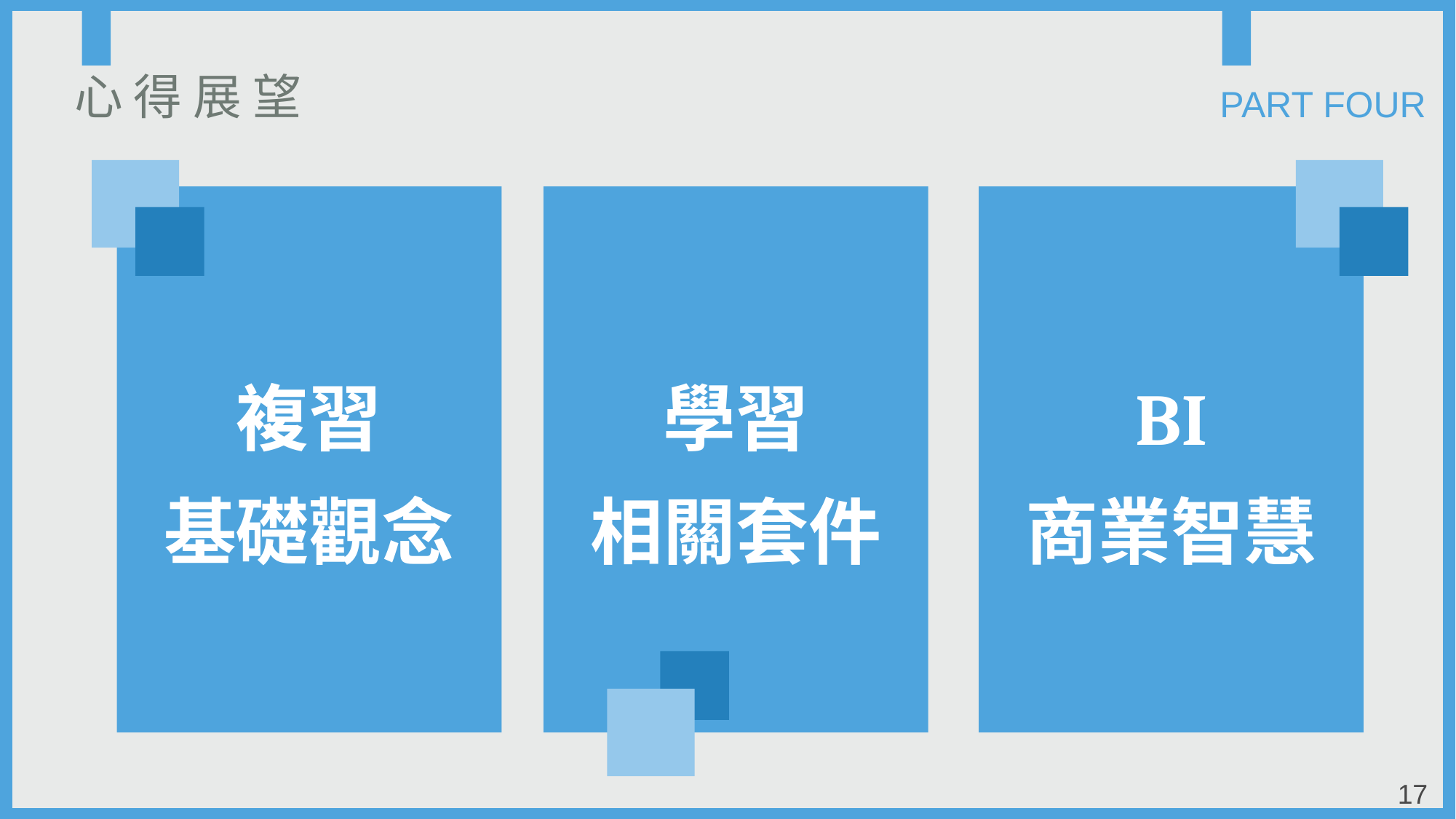

心 得 展 望
PART FOUR

複習
基礎觀念
學習
相關套件
BI
商業智慧